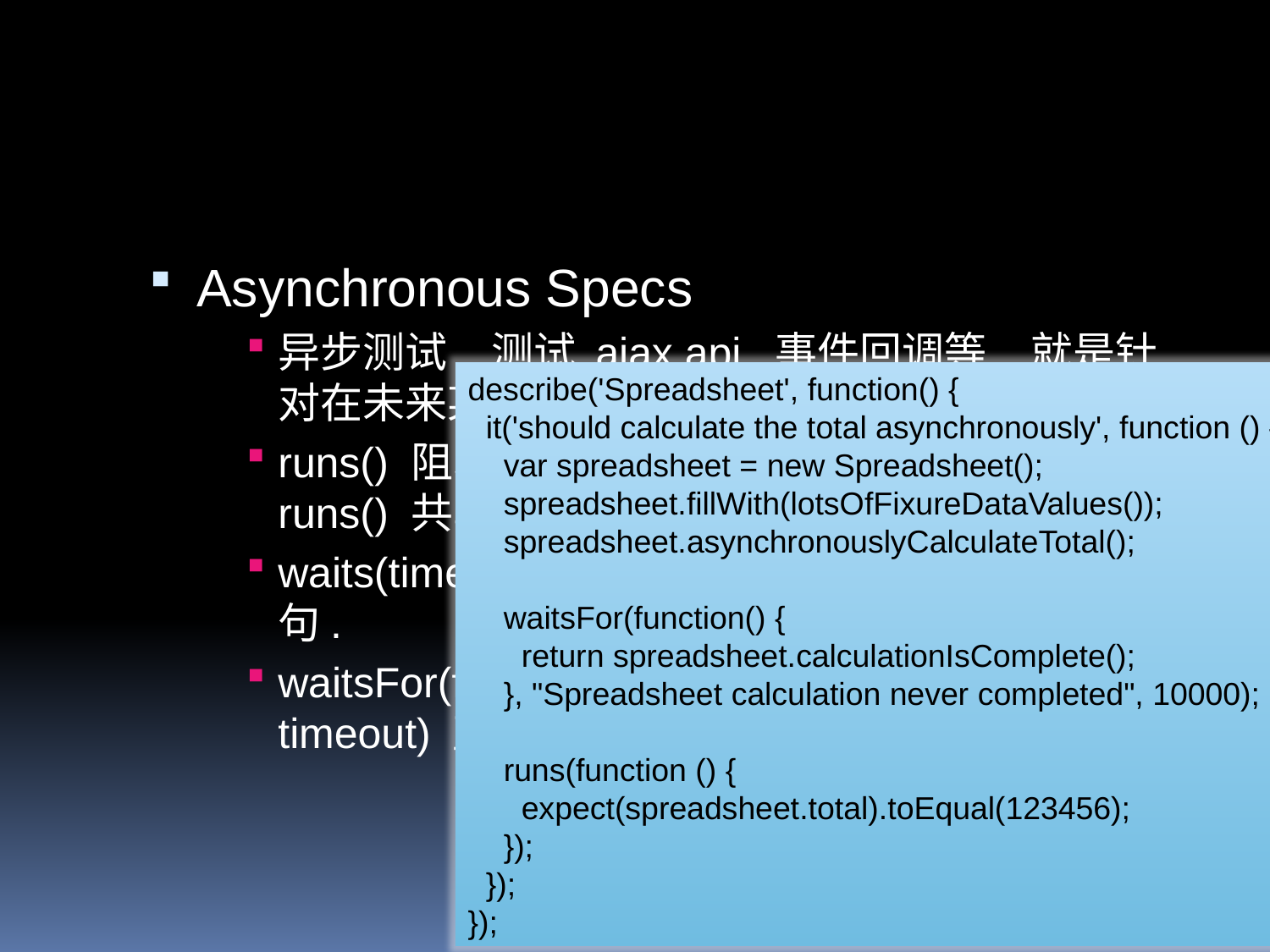

#
Asynchronous Specs
异步测试, 测试 ajax api, 事件回调等, 就是针对在未来某个点上会发生的行为.
runs() 阻塞执行, 就像是直接调用一样; 多个runs() 共享作用域.
waits(timeout) 等待多长时间后再执行下面的语句.
waitsFor(function, optional message, optional timeout) 直到 function 返回 true 才执行下去.

describe('Spreadsheet', function() {
  it('should calculate the total asynchronously', function () {
    var spreadsheet = new Spreadsheet();
    spreadsheet.fillWith(lotsOfFixureDataValues());
    spreadsheet.asynchronouslyCalculateTotal();

    waitsFor(function() {
      return spreadsheet.calculationIsComplete();
    }, "Spreadsheet calculation never completed", 10000);

    runs(function () {
      expect(spreadsheet.total).toEqual(123456);
    });
  });
});